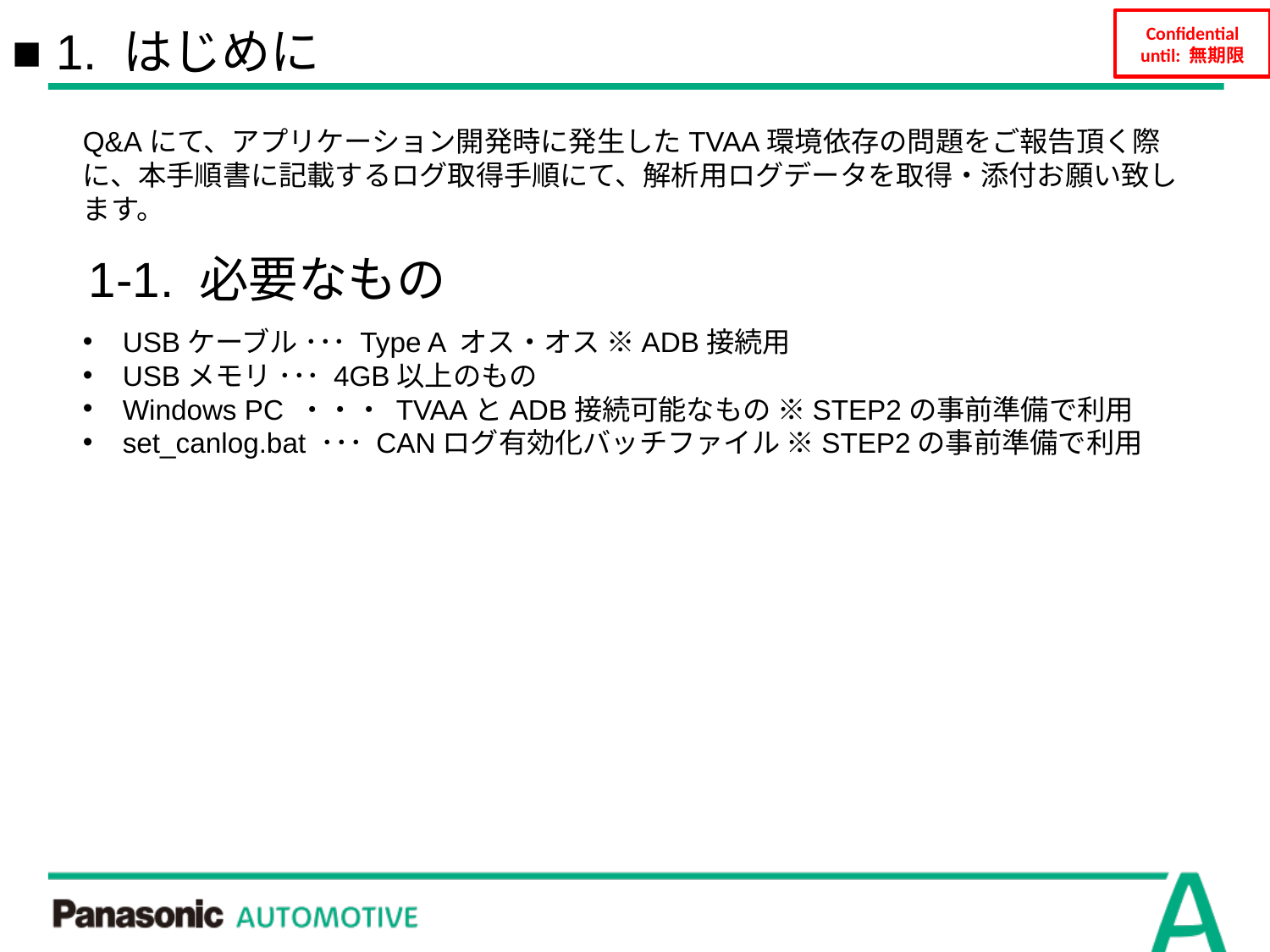

■ 1. はじめに
Q&Aにて、アプリケーション開発時に発生したTVAA環境依存の問題をご報告頂く際に、本手順書に記載するログ取得手順にて、解析用ログデータを取得・添付お願い致します。
1-1. 必要なもの
USBケーブル ･･･ Type A オス・オス ※ADB接続用
USBメモリ ･･･ 4GB以上のもの
Windows PC ・・・ TVAAとADB接続可能なもの ※STEP2の事前準備で利用
set_canlog.bat ･･･ CANログ有効化バッチファイル ※STEP2の事前準備で利用